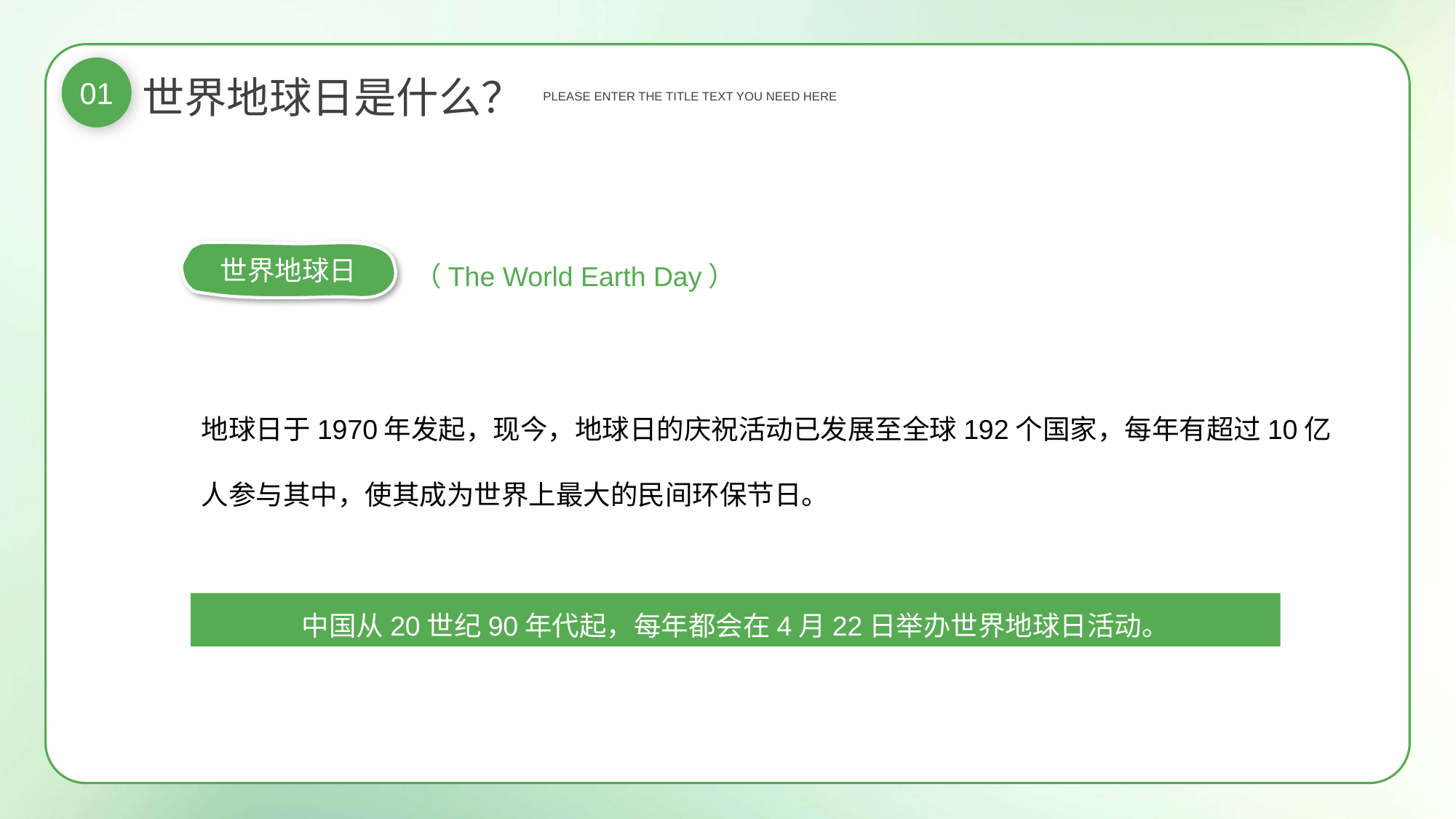

01
世界地球日是什么？
PLEASE ENTER THE TITLE TEXT YOU NEED HERE

世界地球日
（The World Earth Day）
地球日于1970年发起，现今，地球日的庆祝活动已发展至全球192个国家，每年有超过10亿人参与其中，使其成为世界上最大的民间环保节日。
中国从20世纪90年代起，每年都会在4月22日举办世界地球日活动。